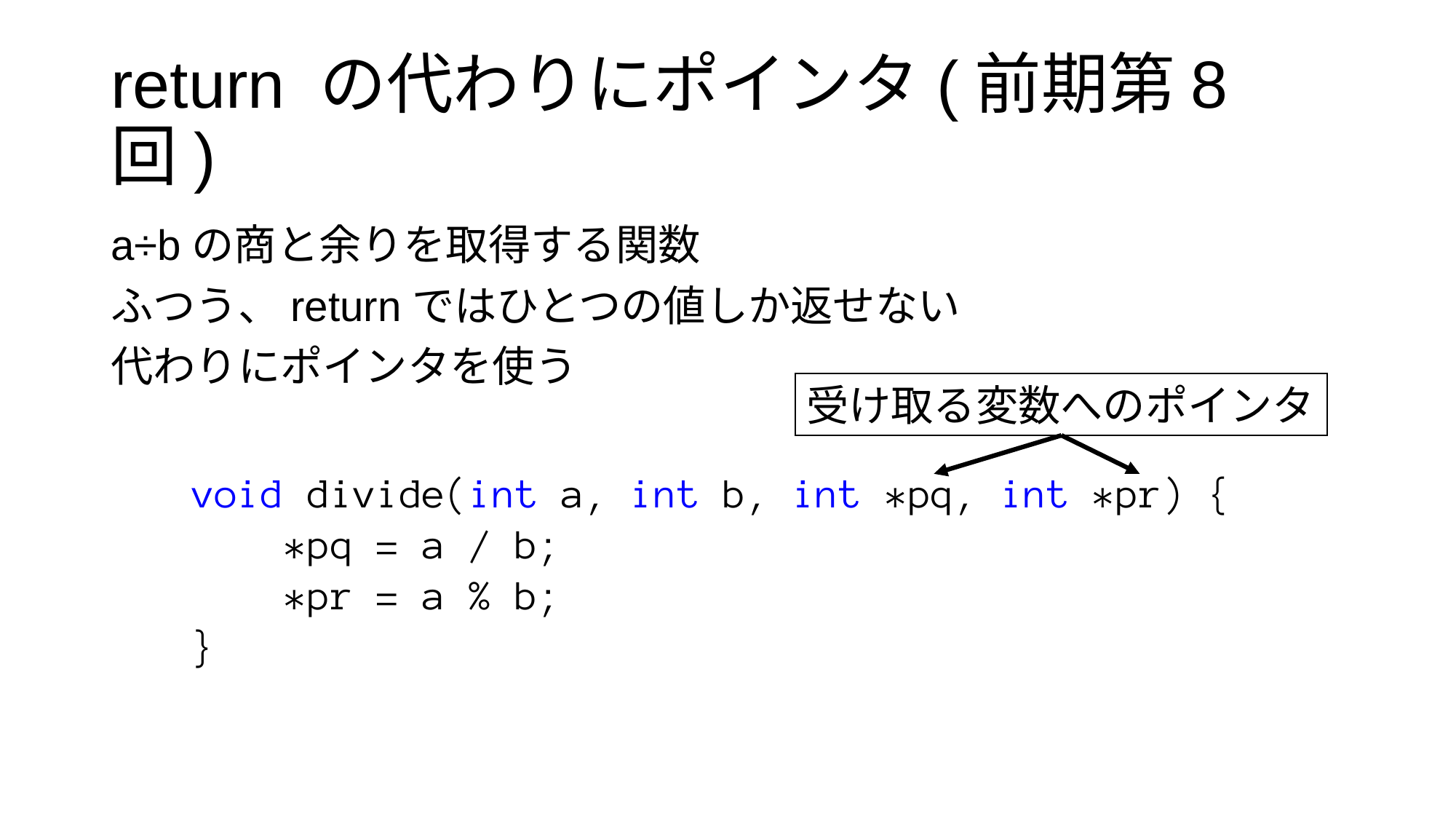

# return の代わりにポインタ(前期第8回)
a÷bの商と余りを取得する関数
ふつう、returnではひとつの値しか返せない
代わりにポインタを使う
受け取る変数へのポインタ
void divide(int a, int b, int *pq, int *pr) {
    *pq = a / b;
    *pr = a % b;
}